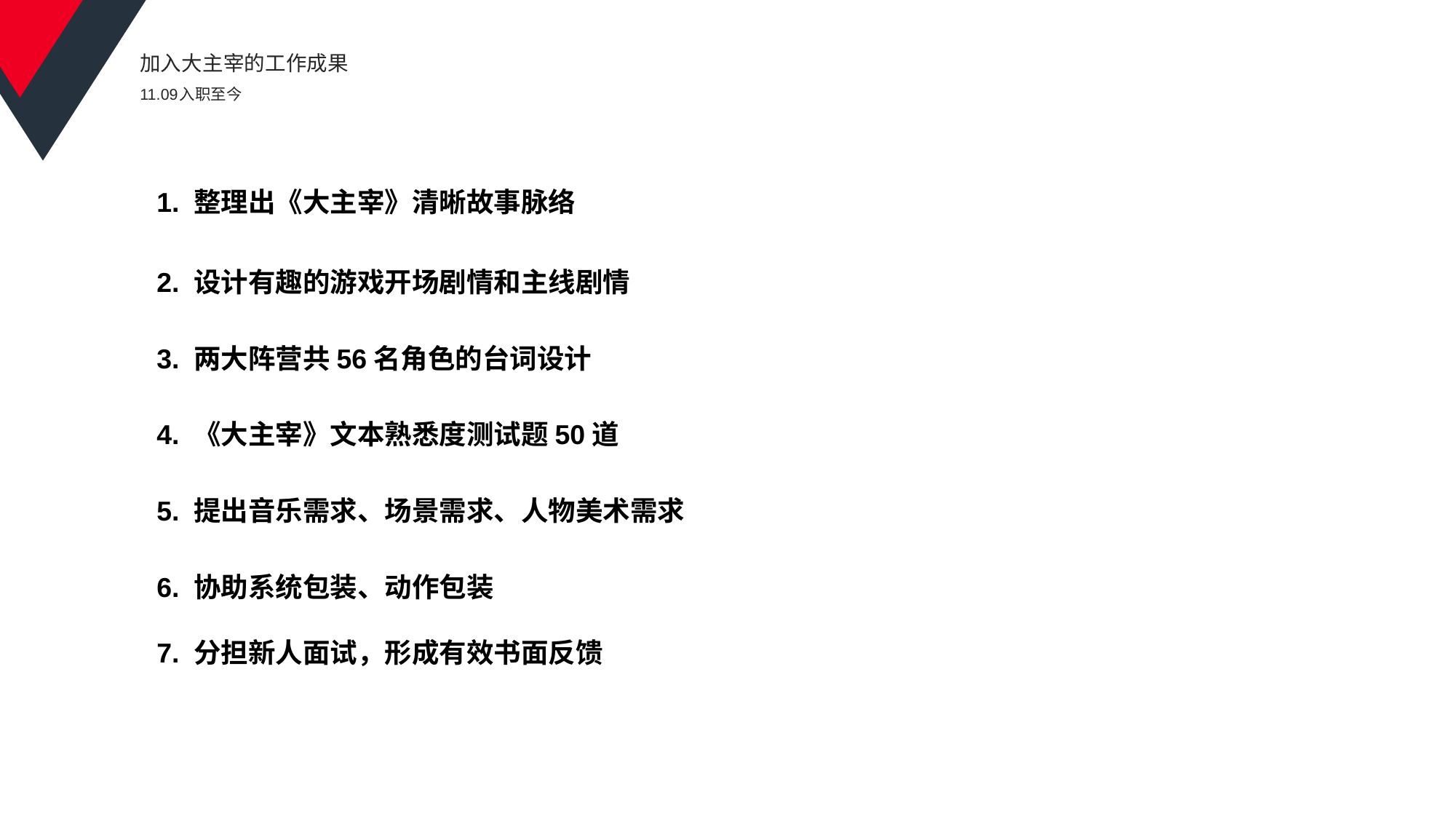

# 加入大主宰的工作成果 11.09入职至今
1. 整理出《大主宰》清晰故事脉络

2. 设计有趣的游戏开场剧情和主线剧情

3. 两大阵营共56名角色的台词设计

4. 《大主宰》文本熟悉度测试题50道

5. 提出音乐需求、场景需求、人物美术需求

6. 协助系统包装、动作包装

7. 分担新人面试，形成有效书面反馈